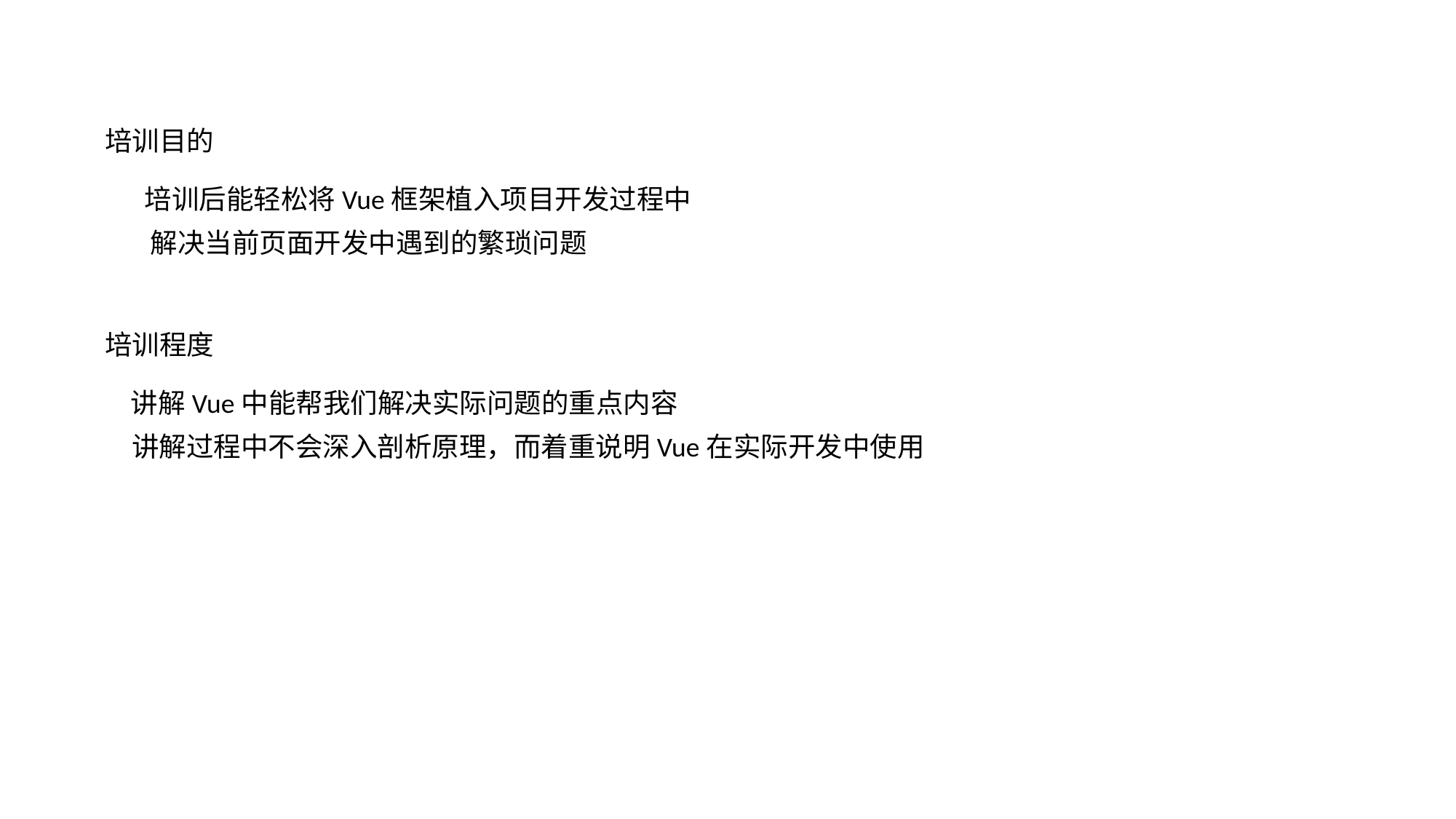

培训目的
培训后能轻松将Vue框架植入项目开发过程中
解决当前页面开发中遇到的繁琐问题
培训程度
讲解Vue中能帮我们解决实际问题的重点内容
讲解过程中不会深入剖析原理，而着重说明Vue在实际开发中使用